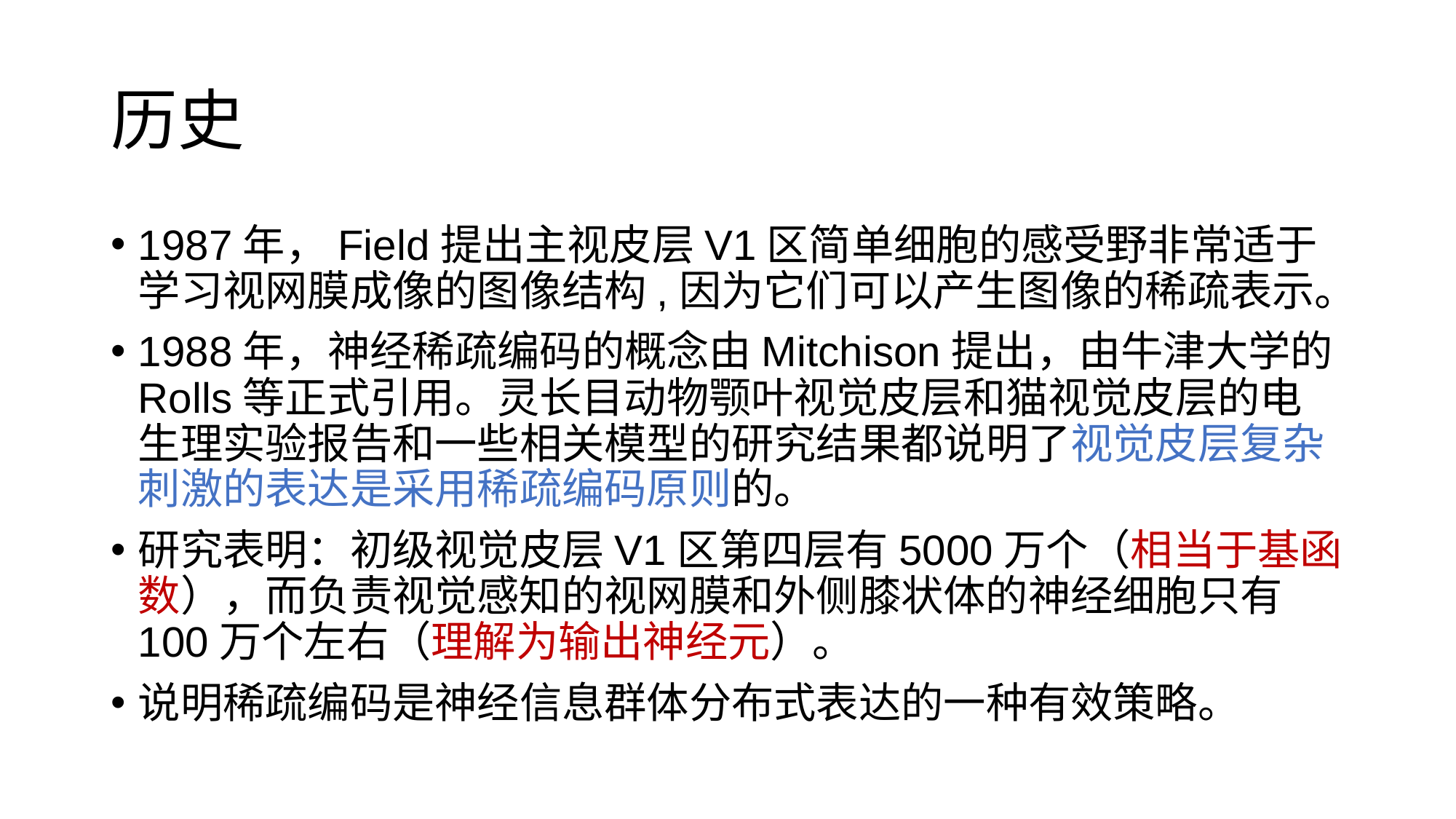

# 历史
1987年，Field提出主视皮层V1区简单细胞的感受野非常适于学习视网膜成像的图像结构,因为它们可以产生图像的稀疏表示。
1988年，神经稀疏编码的概念由Mitchison提出，由牛津大学的Rolls等正式引用。灵长目动物颚叶视觉皮层和猫视觉皮层的电生理实验报告和一些相关模型的研究结果都说明了视觉皮层复杂刺激的表达是采用稀疏编码原则的。
研究表明：初级视觉皮层V1区第四层有5000万个（相当于基函数），而负责视觉感知的视网膜和外侧膝状体的神经细胞只有100万个左右（理解为输出神经元）。
说明稀疏编码是神经信息群体分布式表达的一种有效策略。